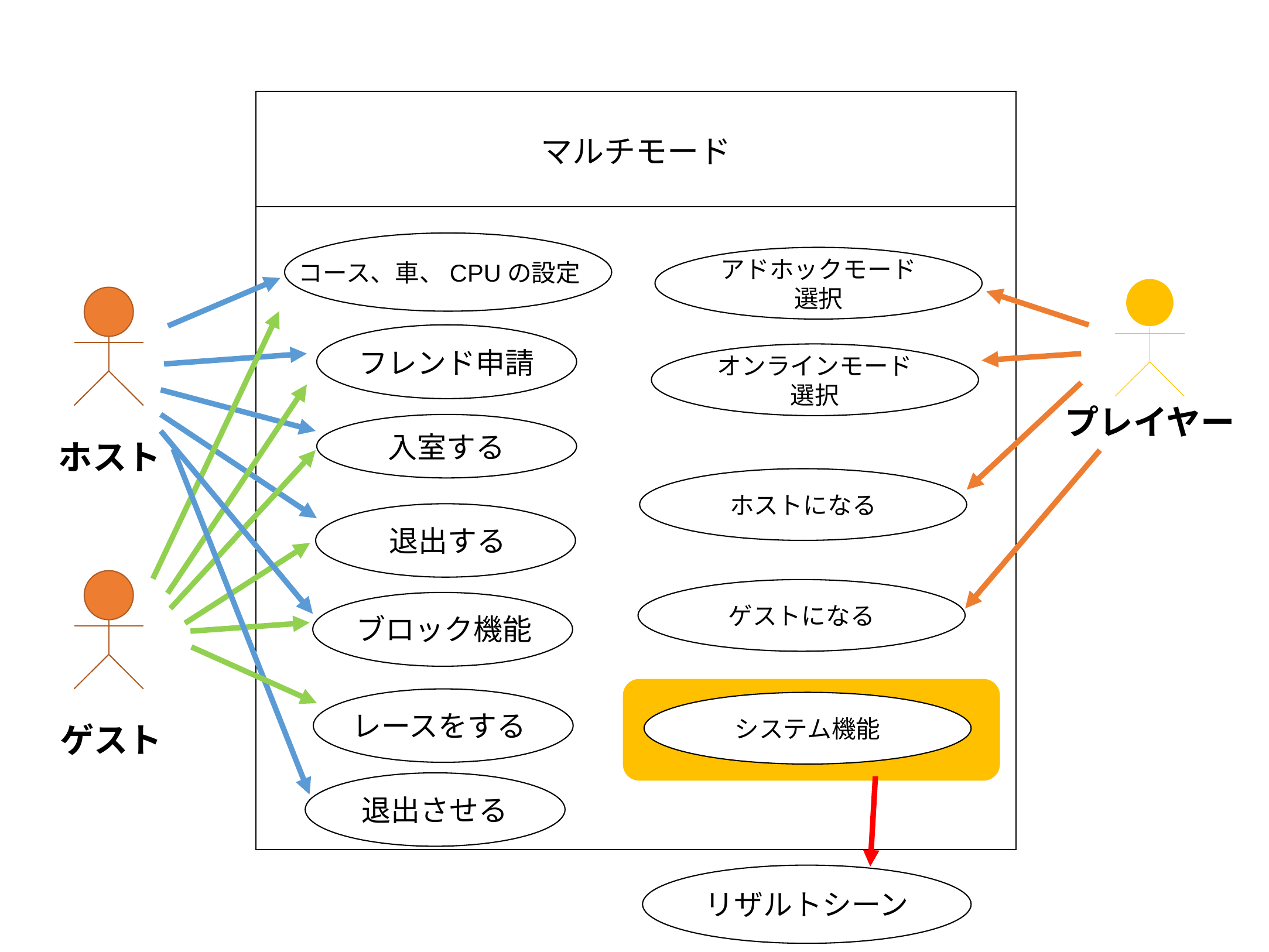

| マルチモード |
| --- |
|  |

アドホックモード
選択
コース、車、CPUの設定

プレイヤー

フレンド申請
オンラインモード
選択
入室する
ホスト
ホストになる

退出する

ゲストになる

ブロック機能

システム機能
レースをする
ゲスト

退出させる

リザルトシーン